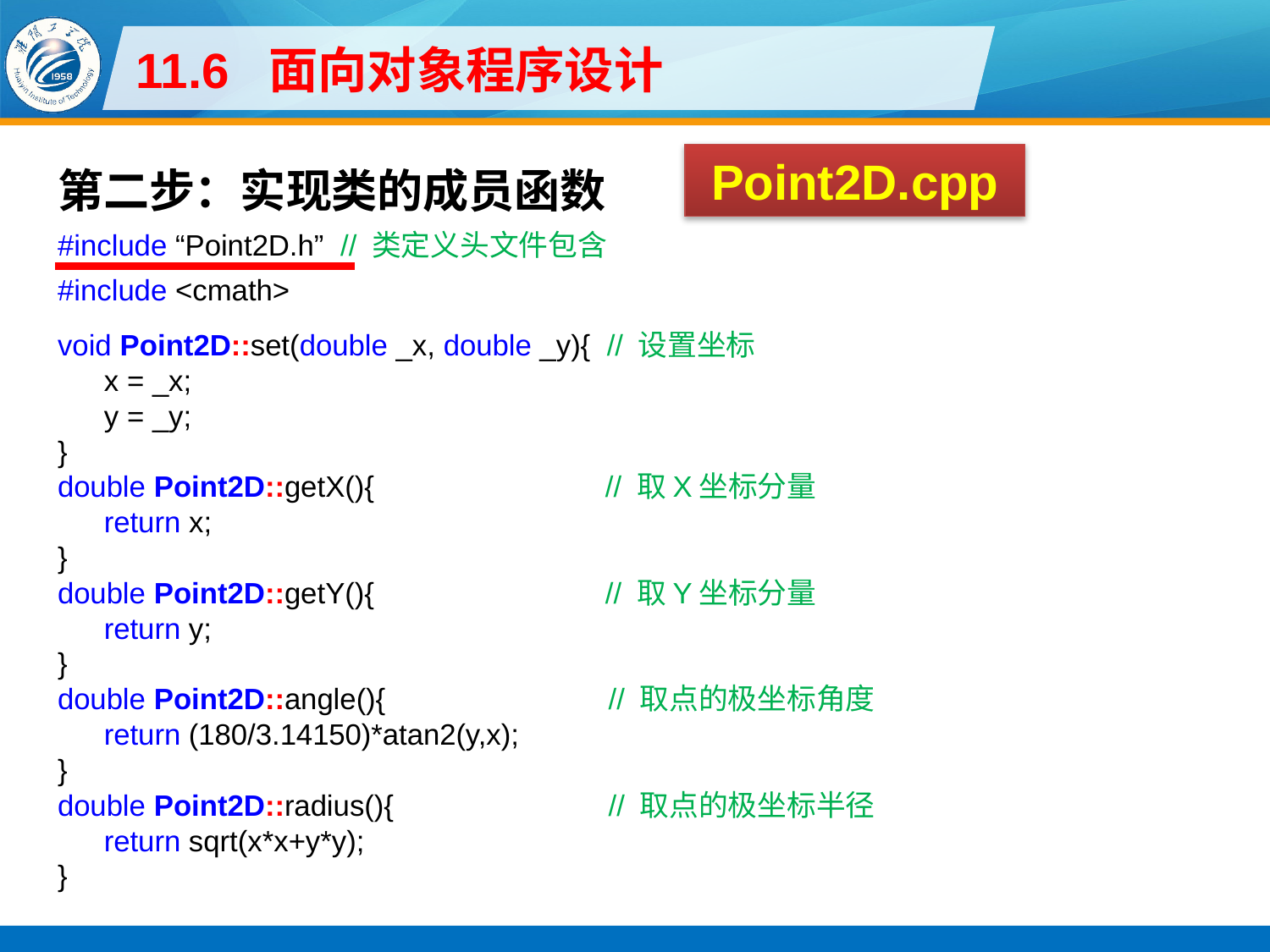

# 11.6  面向对象程序设计
第二步：实现类的成员函数
#include “Point2D.h”  // 类定义头文件包含
#include <cmath>
void Point2D::set(double _x, double _y){  // 设置坐标
x = _x;
y = _y;
}
double Point2D::getX(){                            // 取X坐标分量
return x;
}
double Point2D::getY(){                            // 取Y坐标分量
return y;
}
double Point2D::angle(){                           // 取点的极坐标角度
return (180/3.14150)*atan2(y,x);
}
double Point2D::radius(){                          // 取点的极坐标半径
return sqrt(x*x+y*y);
}
Point2D.cpp